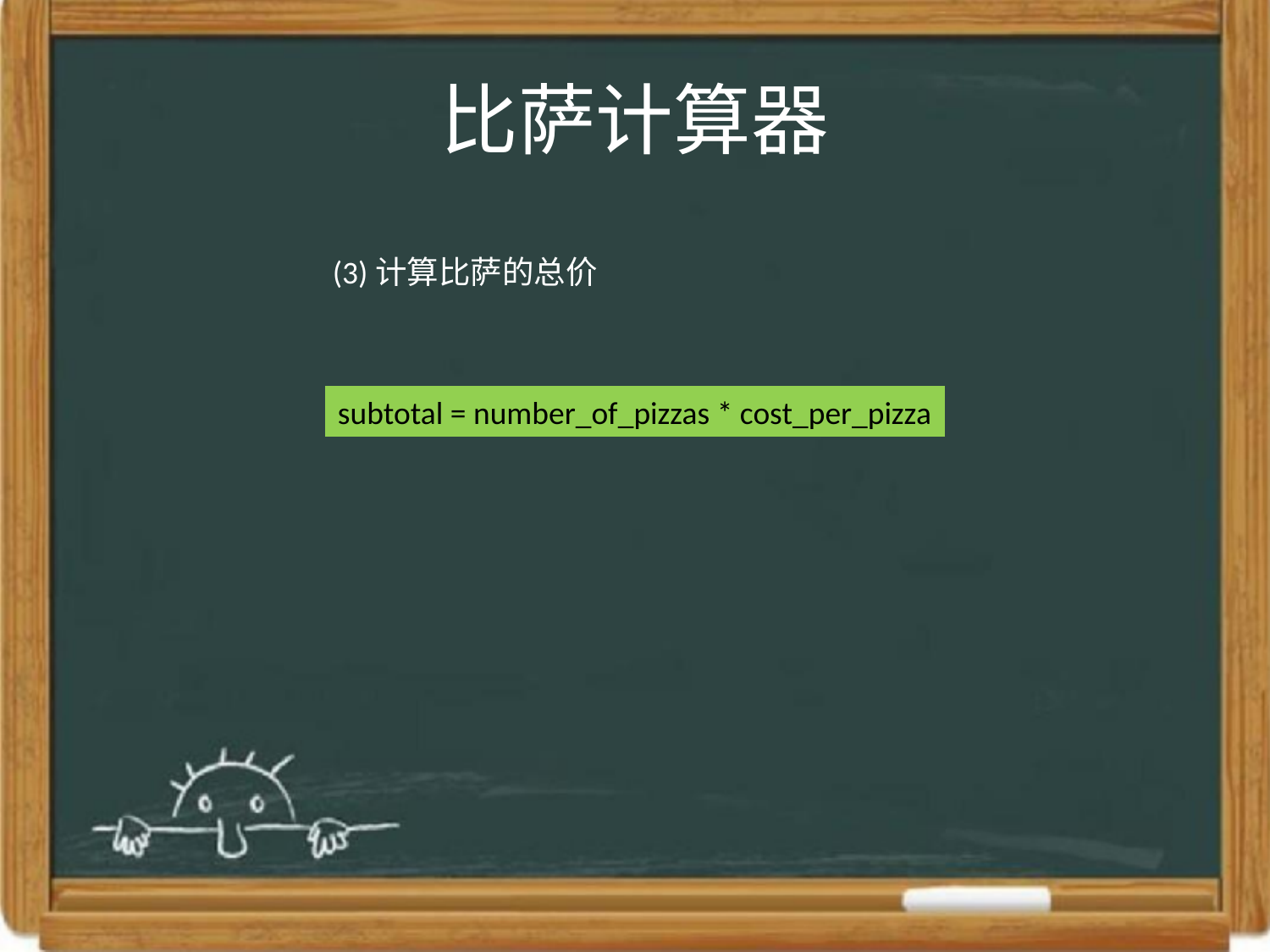

# 比萨计算器
 (3)计算比萨的总价
subtotal = number_of_pizzas * cost_per_pizza